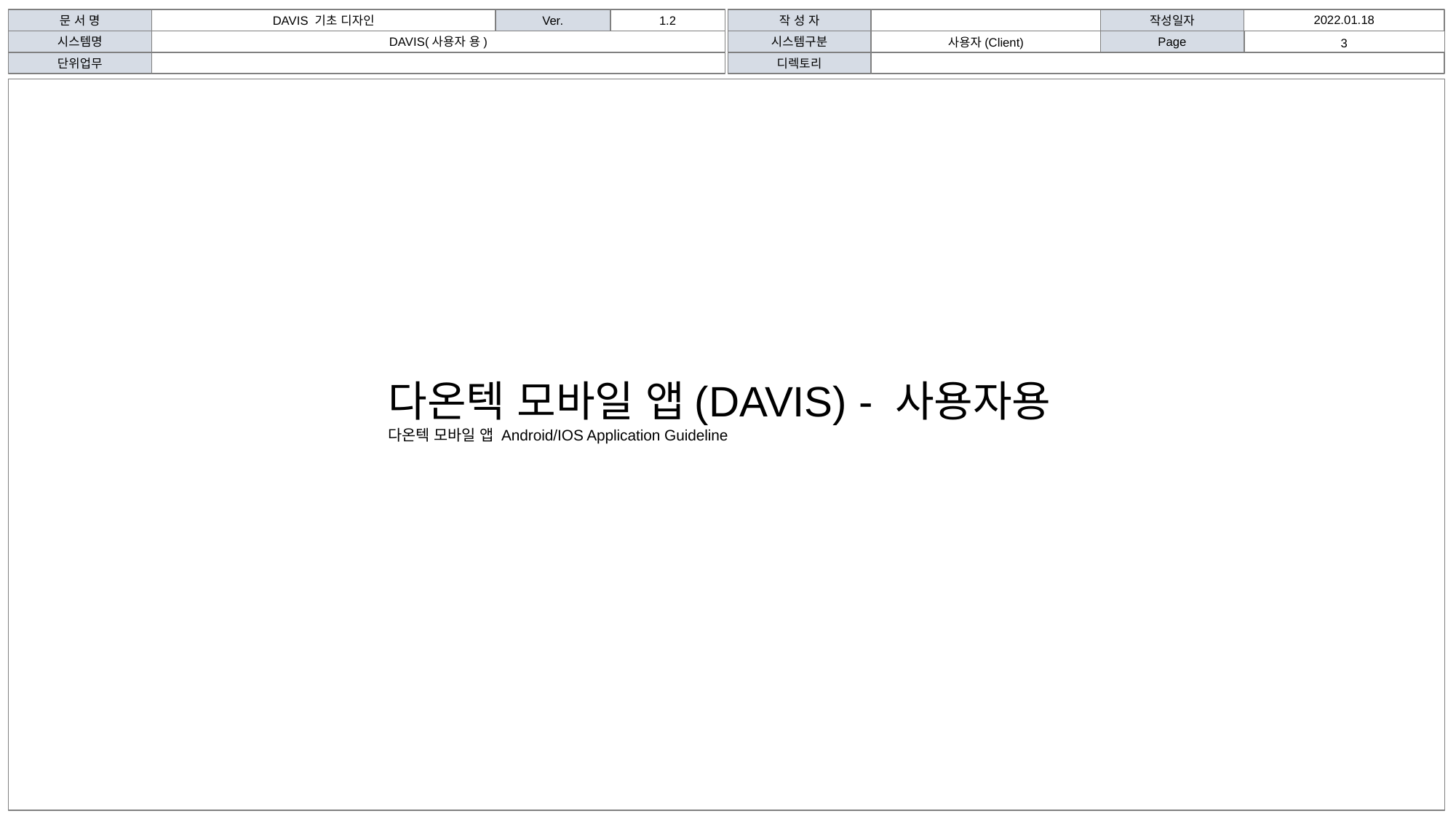

2022.01.18
문 서 명
DAVIS 기초 디자인
Ver.
1.2
작 성 자

작성일자

사용자(Client)
시스템명
DAVIS(사용자 용)
시스템구분

Page

3
단위업무

디렉토리

다온텍 모바일 앱(DAVIS) - 사용자용
다온텍 모바일 앱 Android/IOS Application Guideline